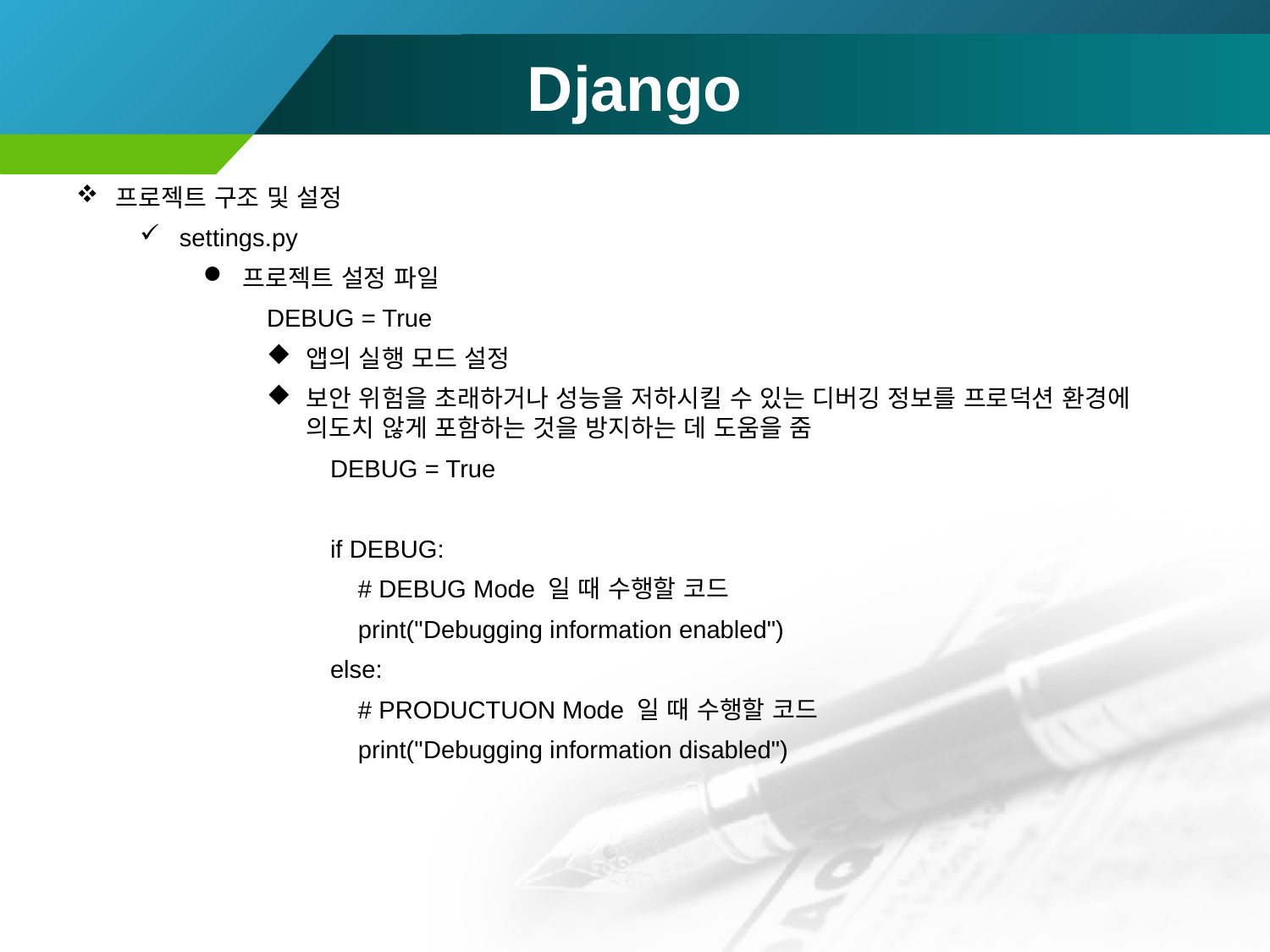

# Django
프로젝트 구조 및 설정
settings.py
프로젝트 설정 파일
DEBUG = True
앱의 실행 모드 설정
보안 위험을 초래하거나 성능을 저하시킬 수 있는 디버깅 정보를 프로덕션 환경에 의도치 않게 포함하는 것을 방지하는 데 도움을 줌
DEBUG = True

if DEBUG:
    # DEBUG Mode 일 때 수행할 코드
    print("Debugging information enabled")
else:
    # PRODUCTUON Mode 일 때 수행할 코드
    print("Debugging information disabled")